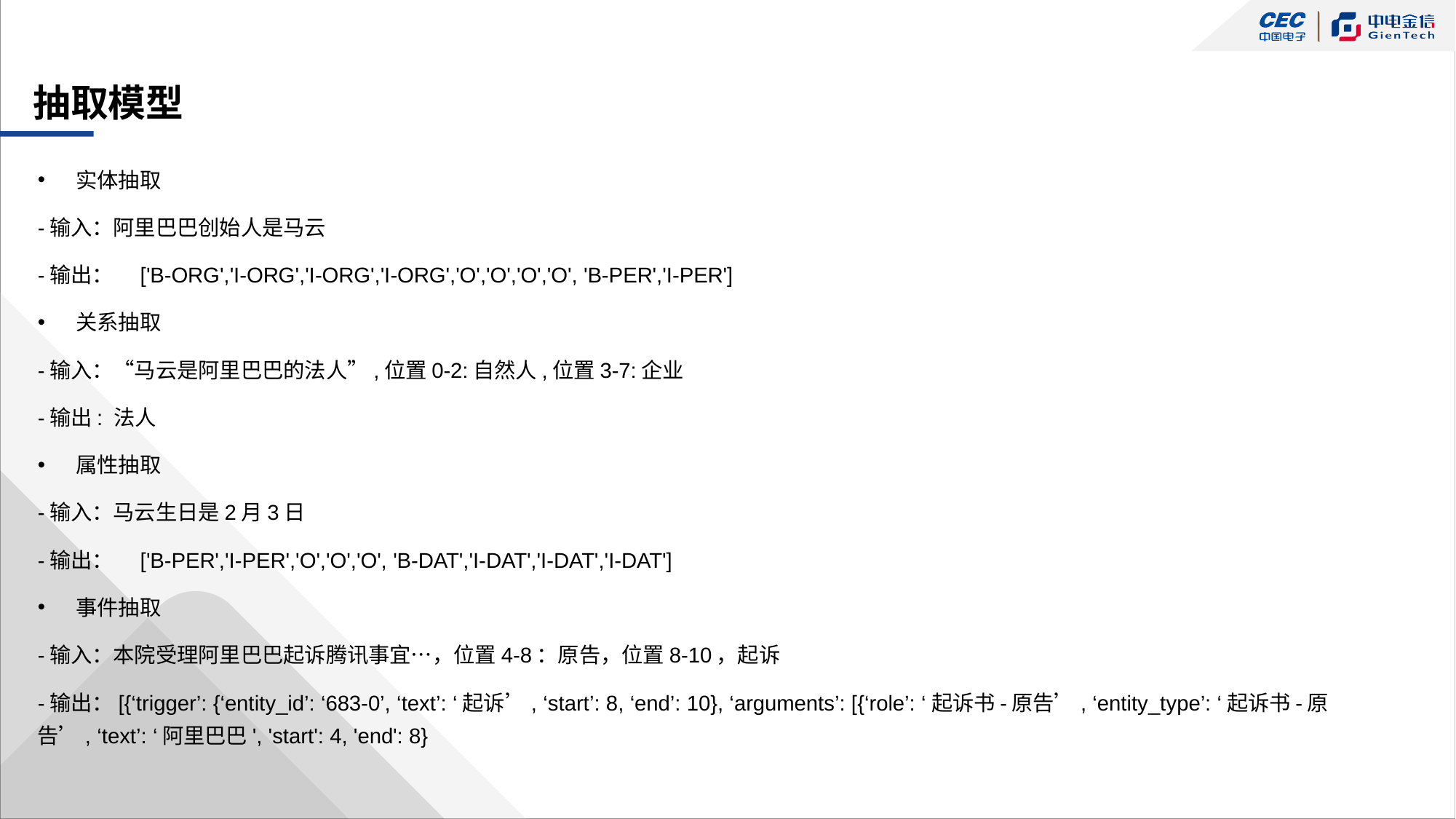

# 抽取模型
实体抽取
-输入：阿里巴巴创始人是马云
-输出：	['B-ORG','I-ORG','I-ORG','I-ORG','O','O','O','O', 'B-PER','I-PER']
关系抽取
-输入：“马云是阿里巴巴的法人”,位置0-2:自然人,位置3-7:企业
-输出: 法人
属性抽取
-输入：马云生日是2月3日
-输出：	['B-PER','I-PER','O','O','O', 'B-DAT','I-DAT','I-DAT','I-DAT']
事件抽取
-输入：本院受理阿里巴巴起诉腾讯事宜…，位置4-8：原告，位置8-10，起诉
-输出：[{‘trigger’: {‘entity_id’: ‘683-0’, ‘text’: ‘起诉’, ‘start’: 8, ‘end’: 10}, ‘arguments’: [{‘role’: ‘起诉书-原告’, ‘entity_type’: ‘起诉书-原告’, ‘text’: ‘阿里巴巴', 'start': 4, 'end': 8}